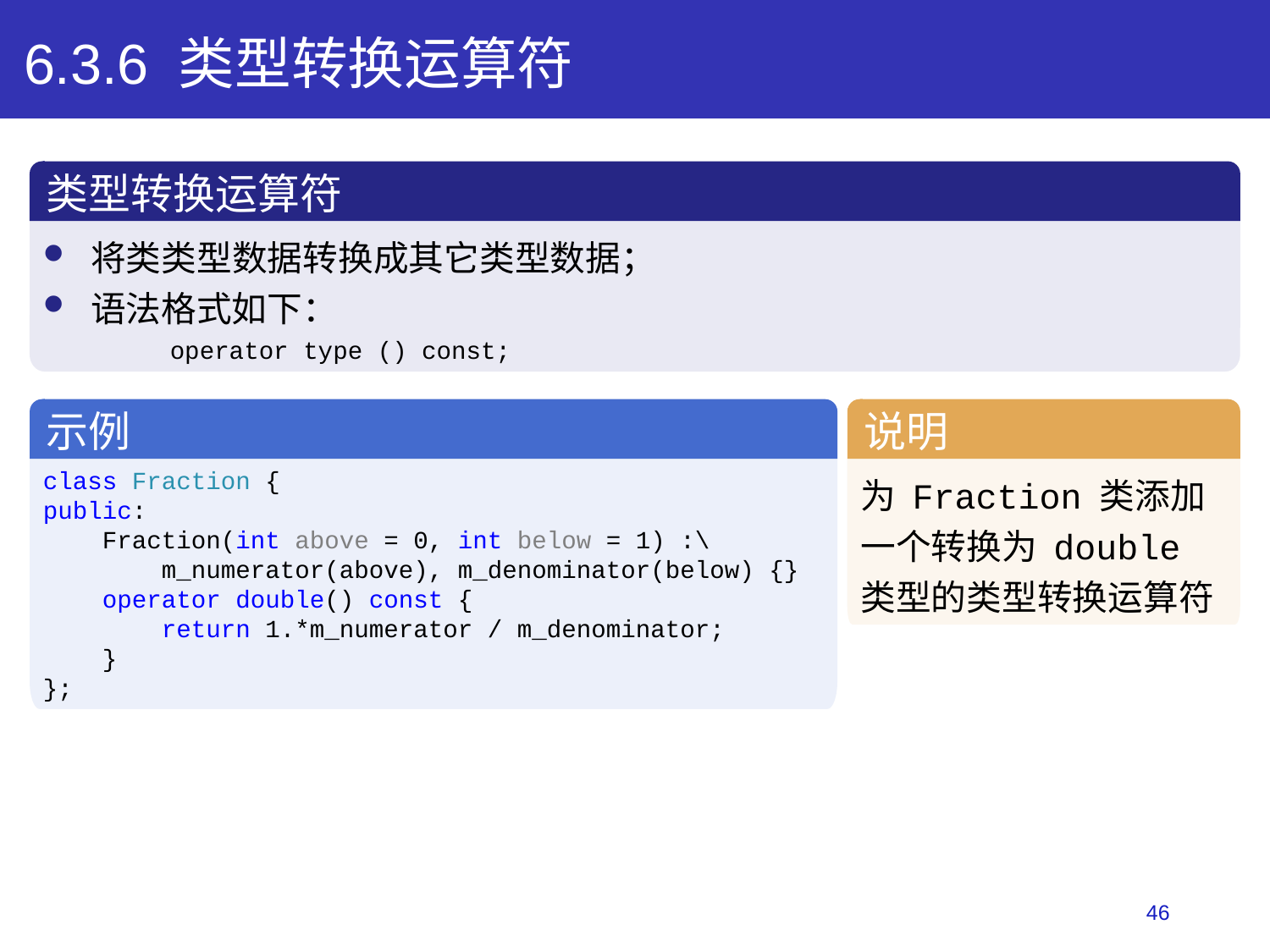

6.3.6 类型转换运算符
类型转换运算符
将类类型数据转换成其它类型数据；
语法格式如下：
	operator type () const;
示例

class Fraction {
public:
    Fraction(int above = 0, int below = 1) :\
        m_numerator(above), m_denominator(below) {}
    operator double() const {
        return 1.*m_numerator / m_denominator;
    }
};
说明

为 Fraction 类添加一个转换为 double 类型的类型转换运算符
46